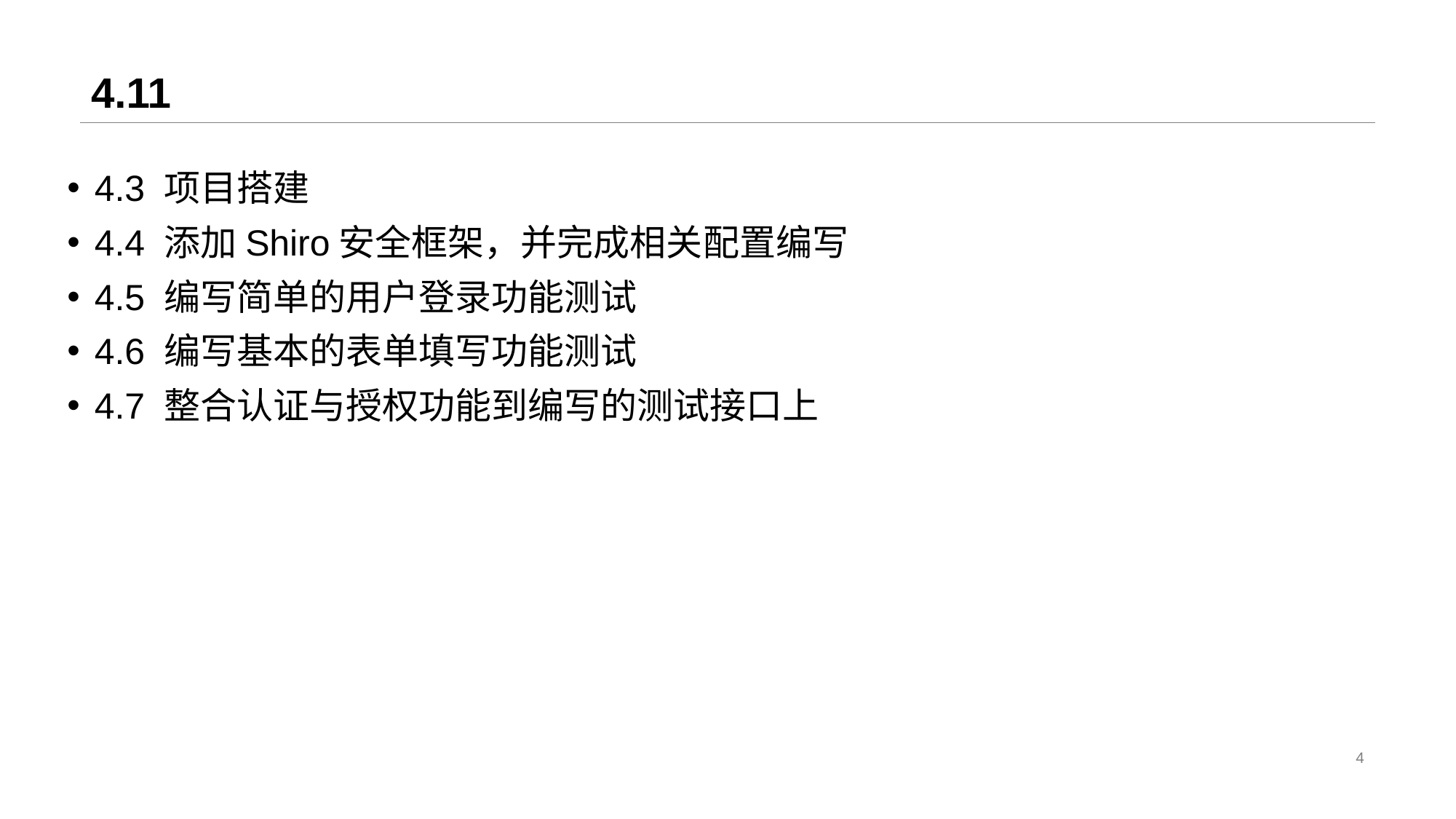

# 4.11
4.3 项目搭建
4.4 添加Shiro安全框架，并完成相关配置编写
4.5 编写简单的用户登录功能测试
4.6 编写基本的表单填写功能测试
4.7 整合认证与授权功能到编写的测试接口上

4